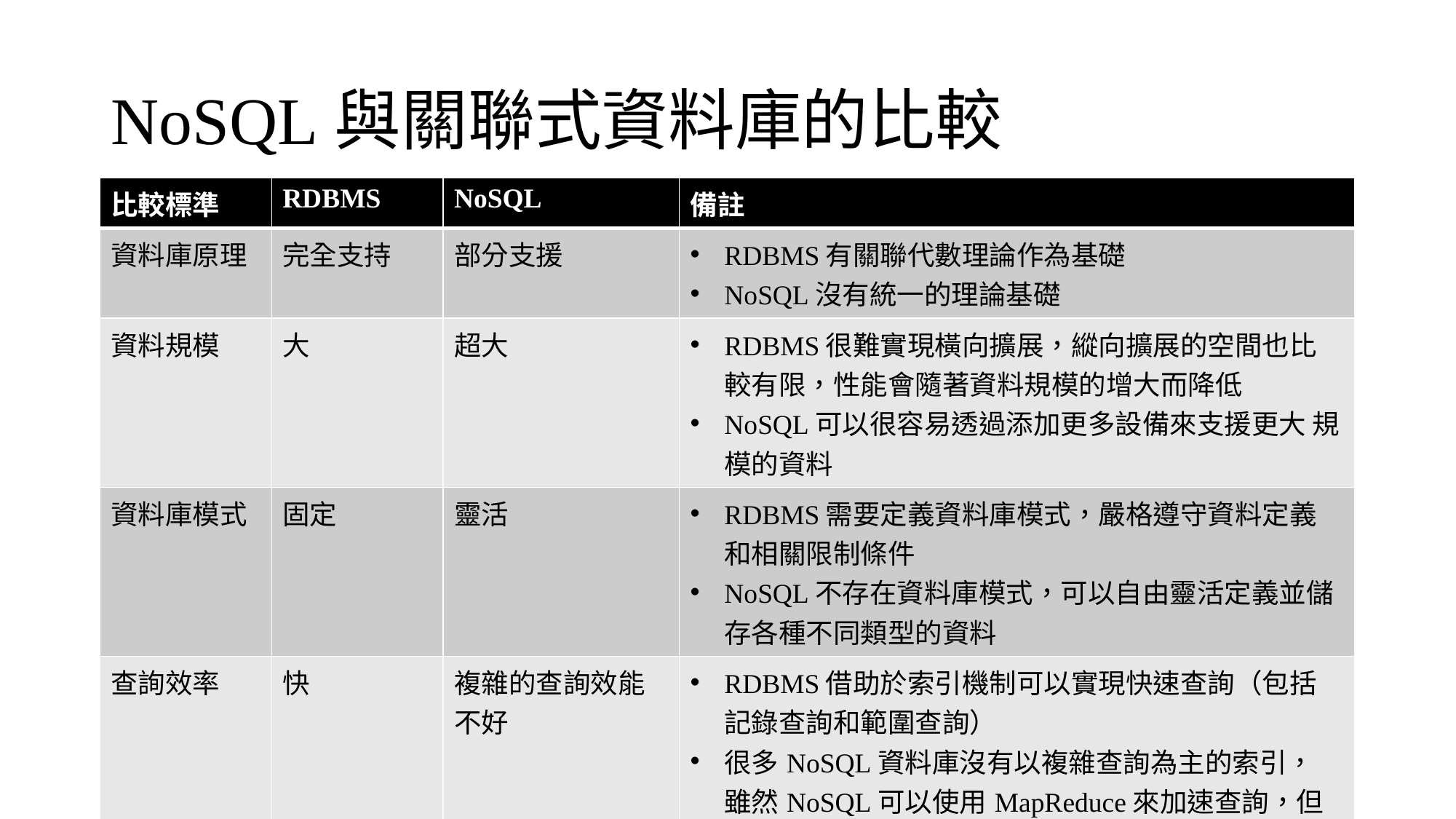

# NoSQL與關聯式資料庫的比較
| 比較標準 | RDBMS | NoSQL | 備註 |
| --- | --- | --- | --- |
| 資料庫原理 | 完全支持 | 部分支援 | RDBMS有關聯代數理論作為基礎 NoSQL沒有統一的理論基礎 |
| 資料規模 | 大 | 超大 | RDBMS很難實現橫向擴展，縱向擴展的空間也比 較有限，性能會隨著資料規模的增大而降低 NoSQL可以很容易透過添加更多設備來支援更大 規模的資料 |
| 資料庫模式 | 固定 | 靈活 | RDBMS需要定義資料庫模式，嚴格遵守資料定義 和相關限制條件 NoSQL不存在資料庫模式，可以自由靈活定義並儲存各種不同類型的資料 |
| 查詢效率 | 快 | 複雜的查詢效能不好 | RDBMS借助於索引機制可以實現快速查詢（包括 記錄查詢和範圍查詢） 很多NoSQL資料庫沒有以複雜查詢為主的索引， 雖然NoSQL可以使用MapReduce來加速查詢，但 是，在複雜查詢方面的性能仍然不如RDBMS |